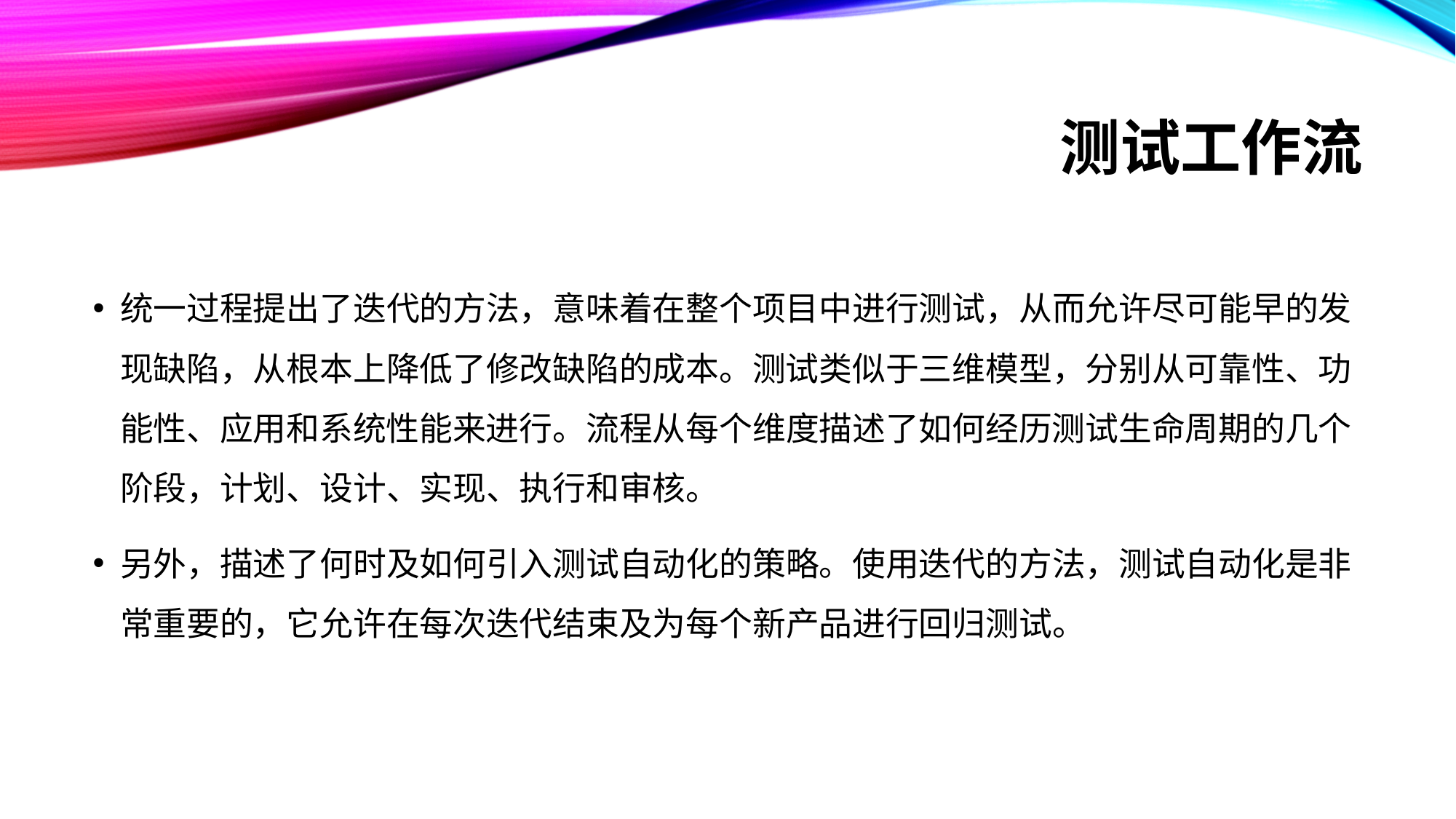

# 测试工作流
统一过程提出了迭代的方法，意味着在整个项目中进行测试，从而允许尽可能早的发现缺陷，从根本上降低了修改缺陷的成本。测试类似于三维模型，分别从可靠性、功能性、应用和系统性能来进行。流程从每个维度描述了如何经历测试生命周期的几个阶段，计划、设计、实现、执行和审核。
另外，描述了何时及如何引入测试自动化的策略。使用迭代的方法，测试自动化是非常重要的，它允许在每次迭代结束及为每个新产品进行回归测试。